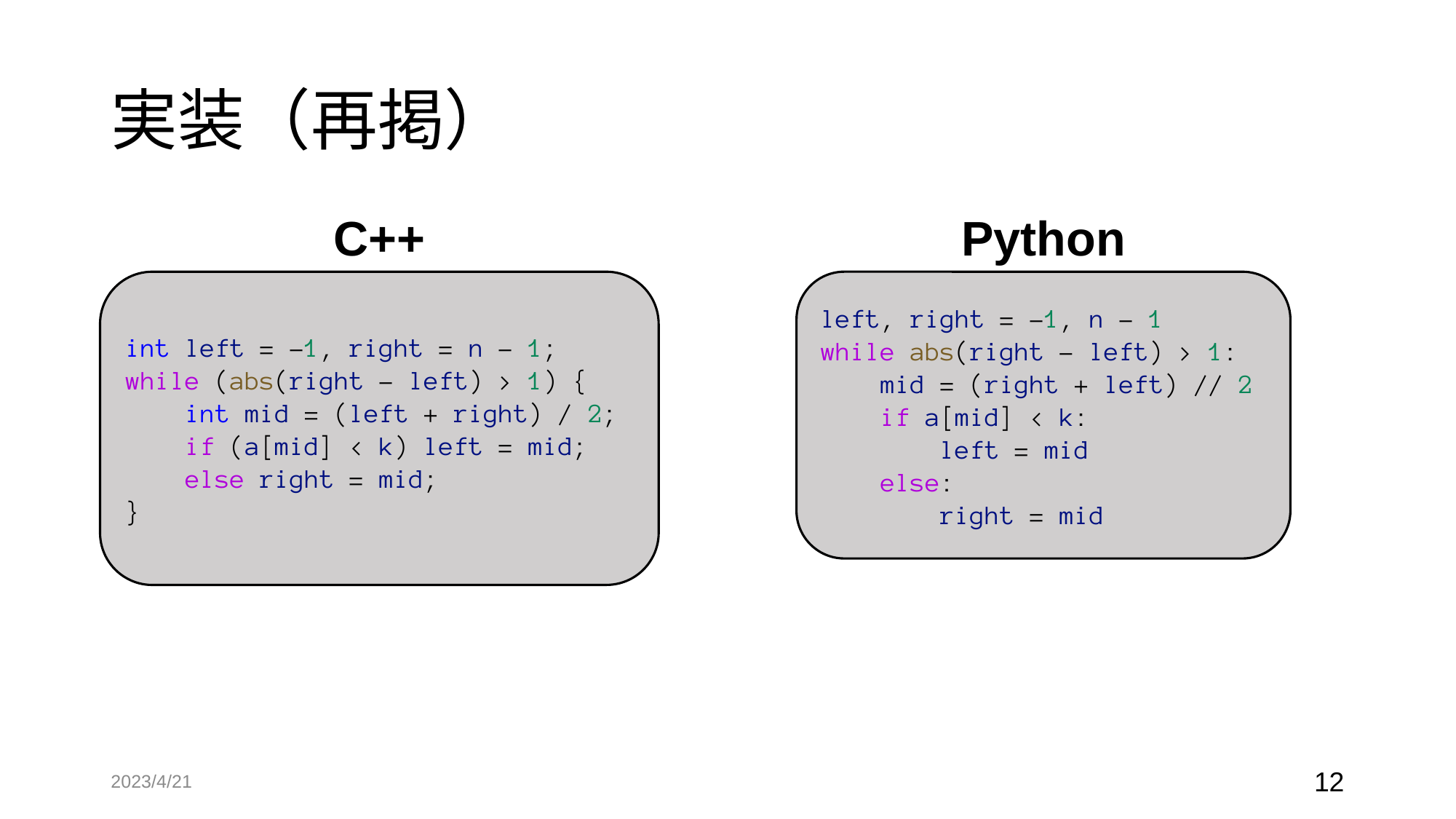

# 実装（再掲）
C++
Python
int left = -1, right = n - 1;
while (abs(right - left) > 1) {
    int mid = (left + right) / 2;
    if (a[mid] < k) left = mid;
    else right = mid;
}
left, right = -1, n - 1
while abs(right - left) > 1:
    mid = (right + left) // 2
    if a[mid] < k:
        left = mid
    else:
        right = mid
2023/4/21
12